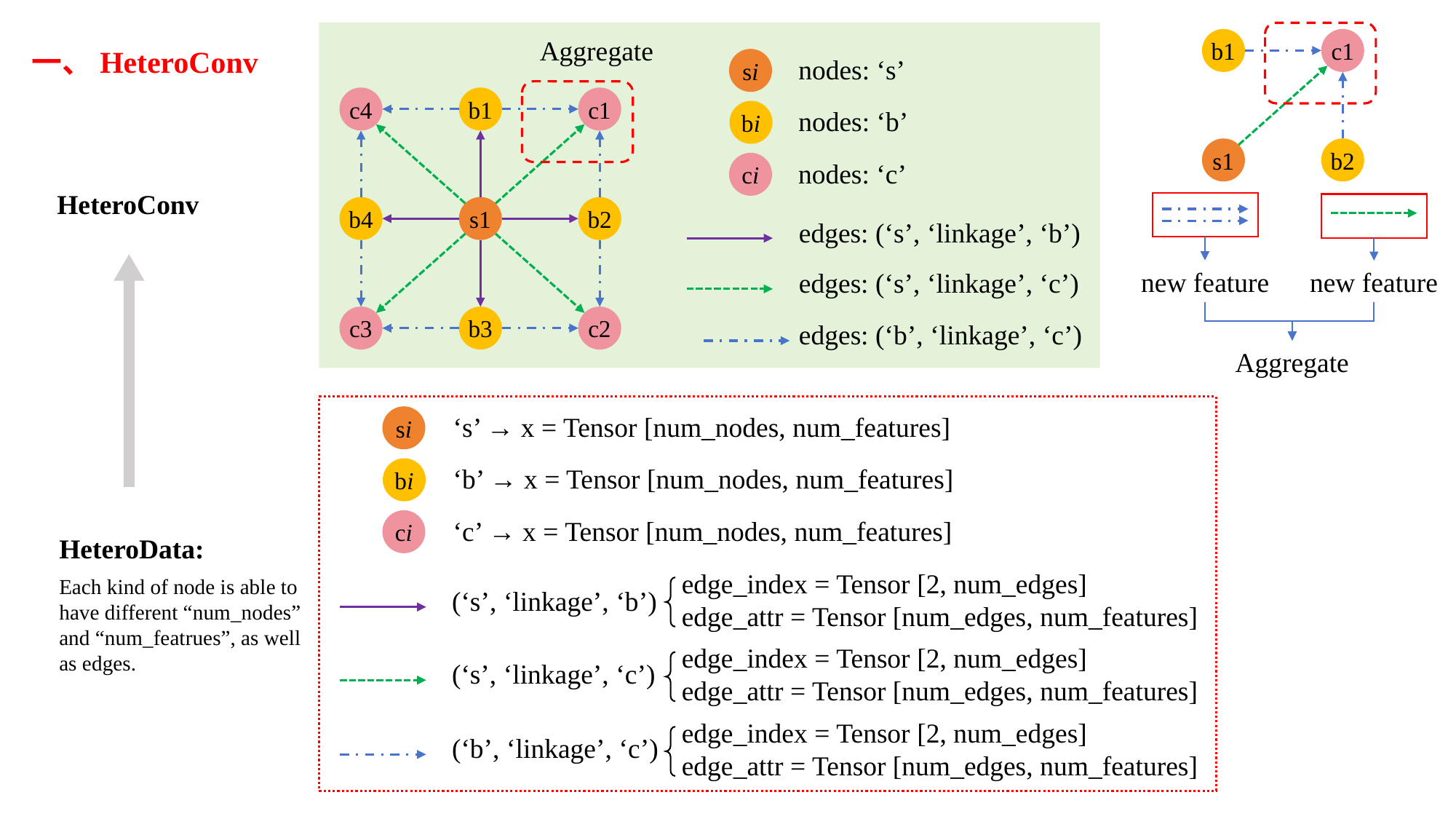

一、HeteroConv

b1
c1
Aggregate
nodes: ‘s’
si

c4
b1
c1
nodes: ‘b’
bi
s1
b2
nodes: ‘c’
ci
HeteroConv

b4
s1
b2
edges: (‘s’, ‘linkage’, ‘b’)

new feature
new feature
edges: (‘s’, ‘linkage’, ‘c’)
c3
b3
c2
edges: (‘b’, ‘linkage’, ‘c’)
Aggregate

‘s’ → x = Tensor [num_nodes, num_features]
si
‘b’ → x = Tensor [num_nodes, num_features]
bi
‘c’ → x = Tensor [num_nodes, num_features]
ci
HeteroData:
Each kind of node is able to have different “num_nodes” and “num_featrues”, as well as edges.
edge_index = Tensor [2, num_edges]
edge_attr = Tensor [num_edges, num_features]

(‘s’, ‘linkage’, ‘b’)
edge_index = Tensor [2, num_edges]
edge_attr = Tensor [num_edges, num_features]

(‘s’, ‘linkage’, ‘c’)
edge_index = Tensor [2, num_edges]
edge_attr = Tensor [num_edges, num_features]
(‘b’, ‘linkage’, ‘c’)